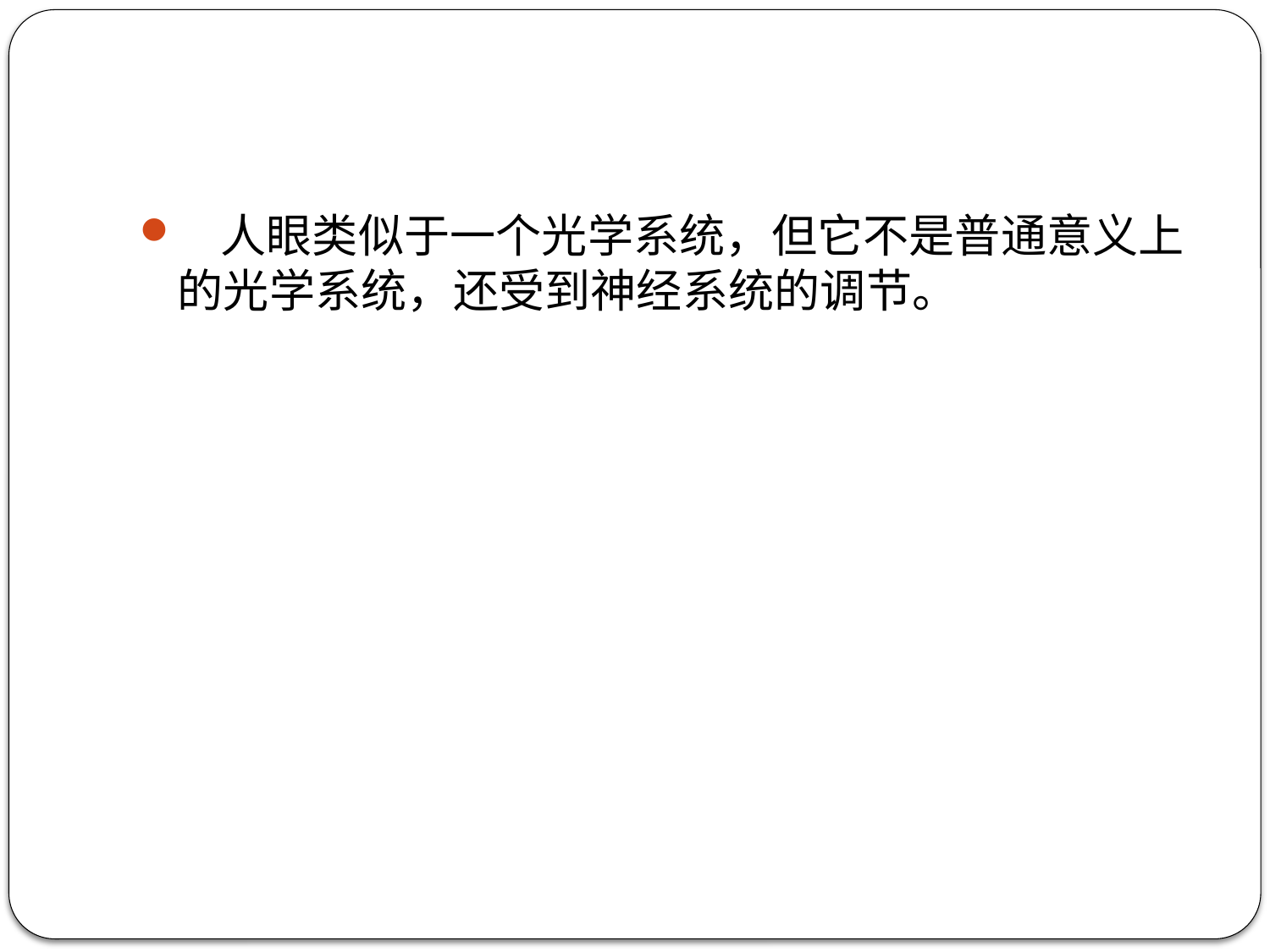

#
   人眼类似于一个光学系统，但它不是普通意义上的光学系统，还受到神经系统的调节。